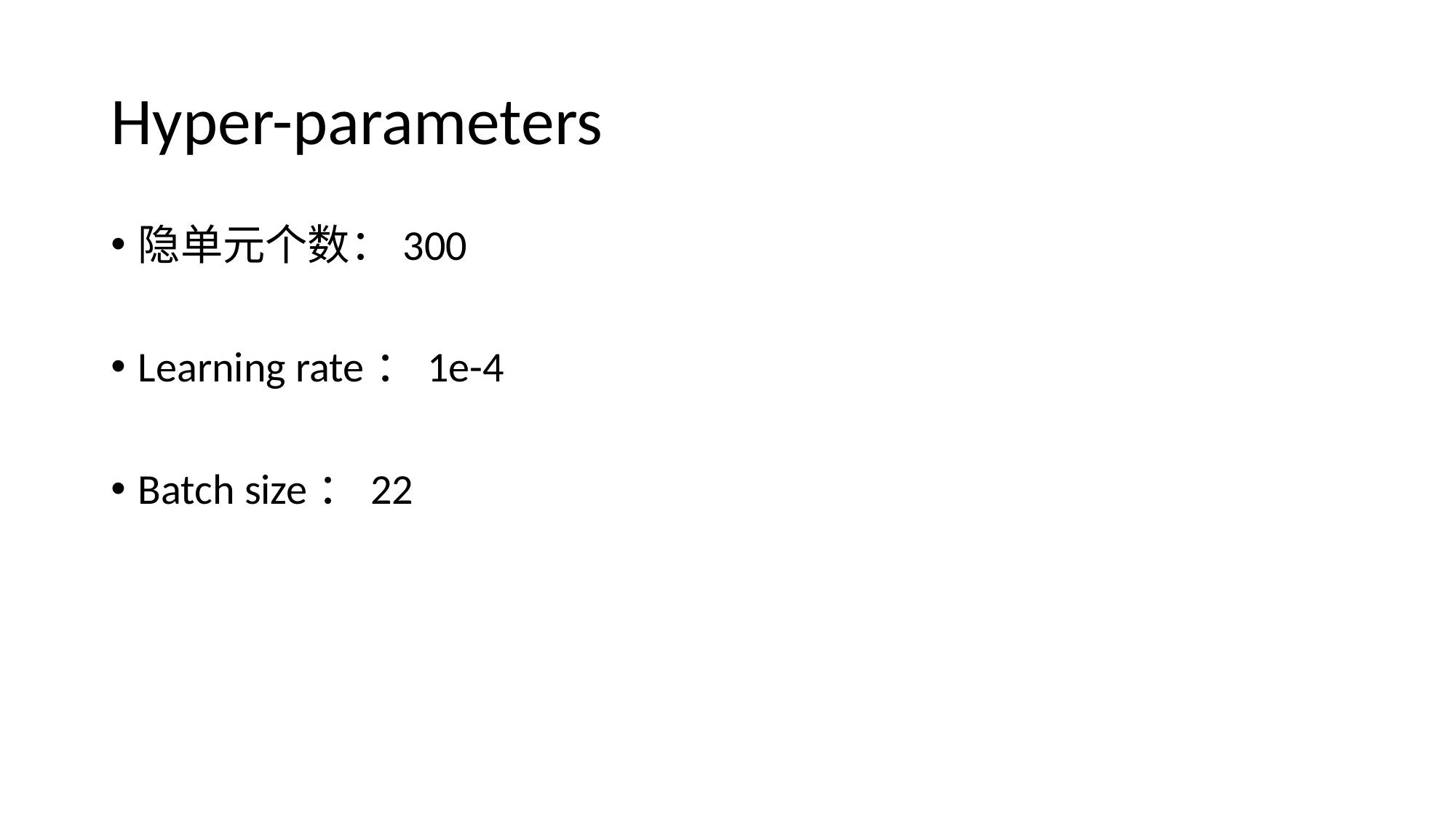

# Hyper-parameters
隐单元个数：300

Learning rate：1e-4

Batch size：22